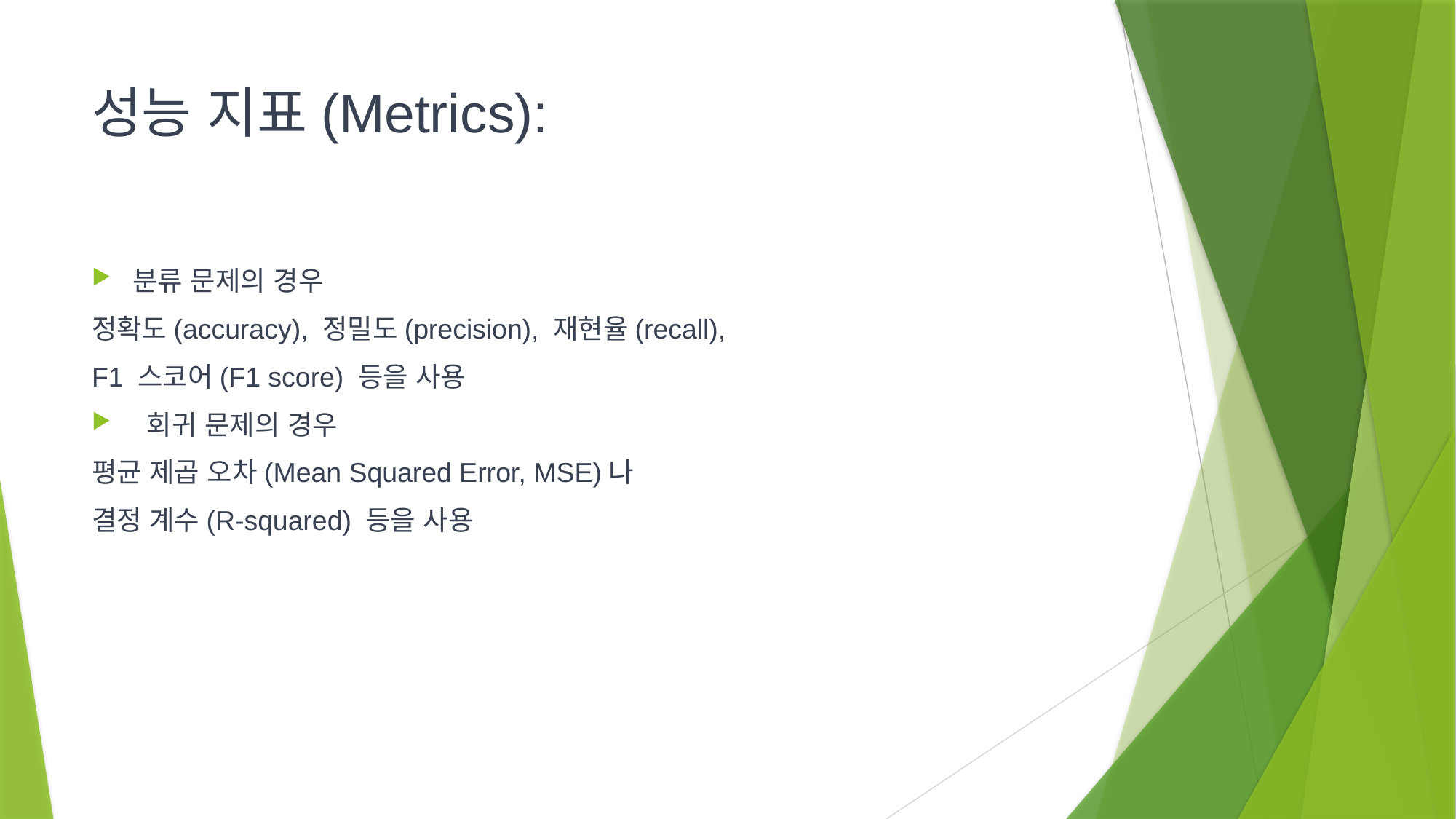

# 성능 지표(Metrics):
분류 문제의 경우
정확도(accuracy), 정밀도(precision), 재현율(recall),
F1 스코어(F1 score) 등을 사용
 회귀 문제의 경우
평균 제곱 오차(Mean Squared Error, MSE)나
결정 계수(R-squared) 등을 사용